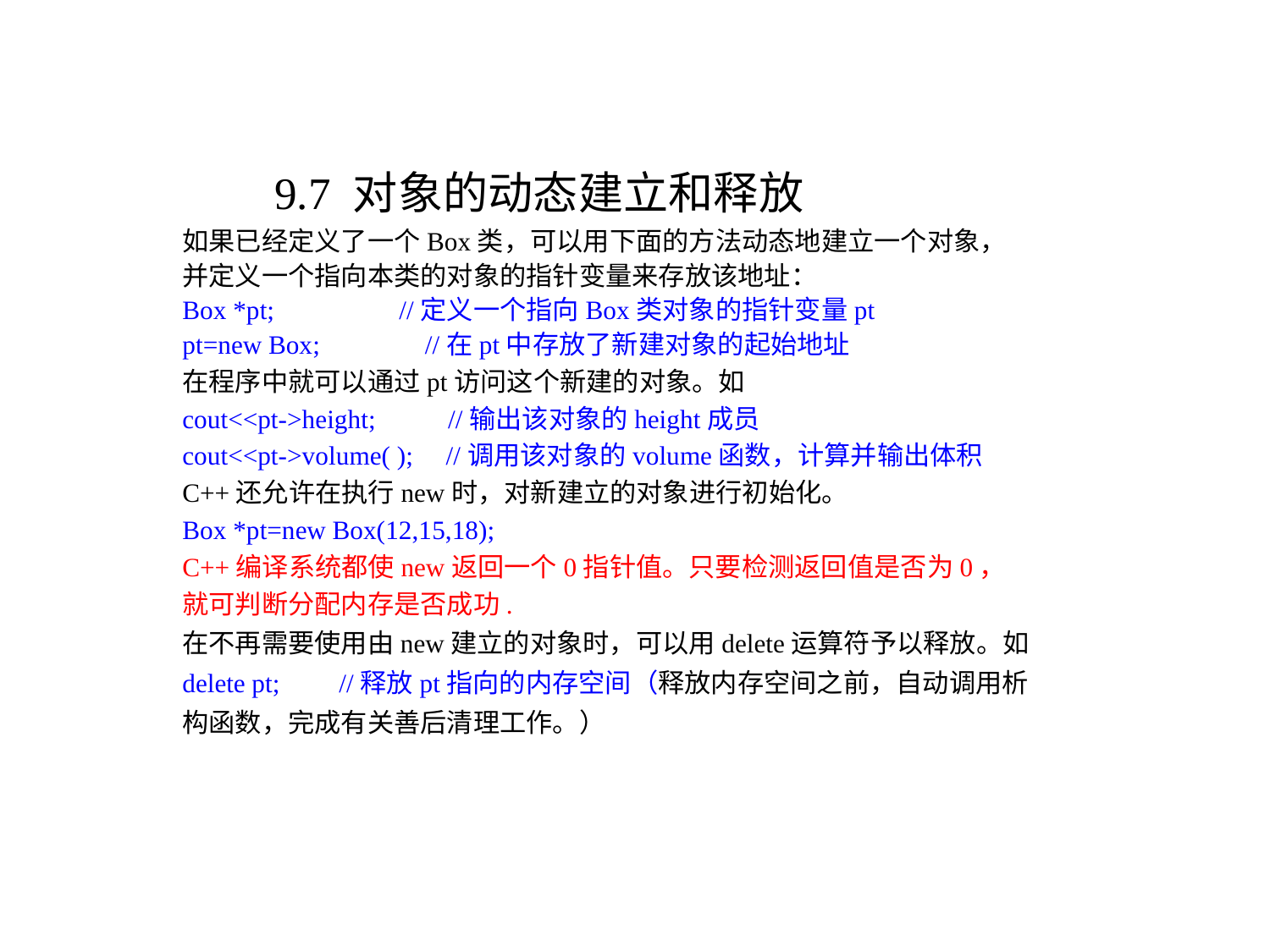

9.7 对象的动态建立和释放
如果已经定义了一个Box类，可以用下面的方法动态地建立一个对象，并定义一个指向本类的对象的指针变量来存放该地址：
Box *pt;                   //定义一个指向Box类对象的指针变量pt
pt=new Box;                //在pt中存放了新建对象的起始地址
在程序中就可以通过pt访问这个新建的对象。如
cout<<pt->height;           //输出该对象的height成员
cout<<pt->volume( );     //调用该对象的volume函数，计算并输出体积
C++还允许在执行new时，对新建立的对象进行初始化。
Box *pt=new Box(12,15,18);
C++编译系统都使new返回一个0指针值。只要检测返回值是否为0，就可判断分配内存是否成功.
在不再需要使用由new建立的对象时，可以用delete运算符予以释放。如
delete pt;         //释放pt指向的内存空间（释放内存空间之前，自动调用析构函数，完成有关善后清理工作。）